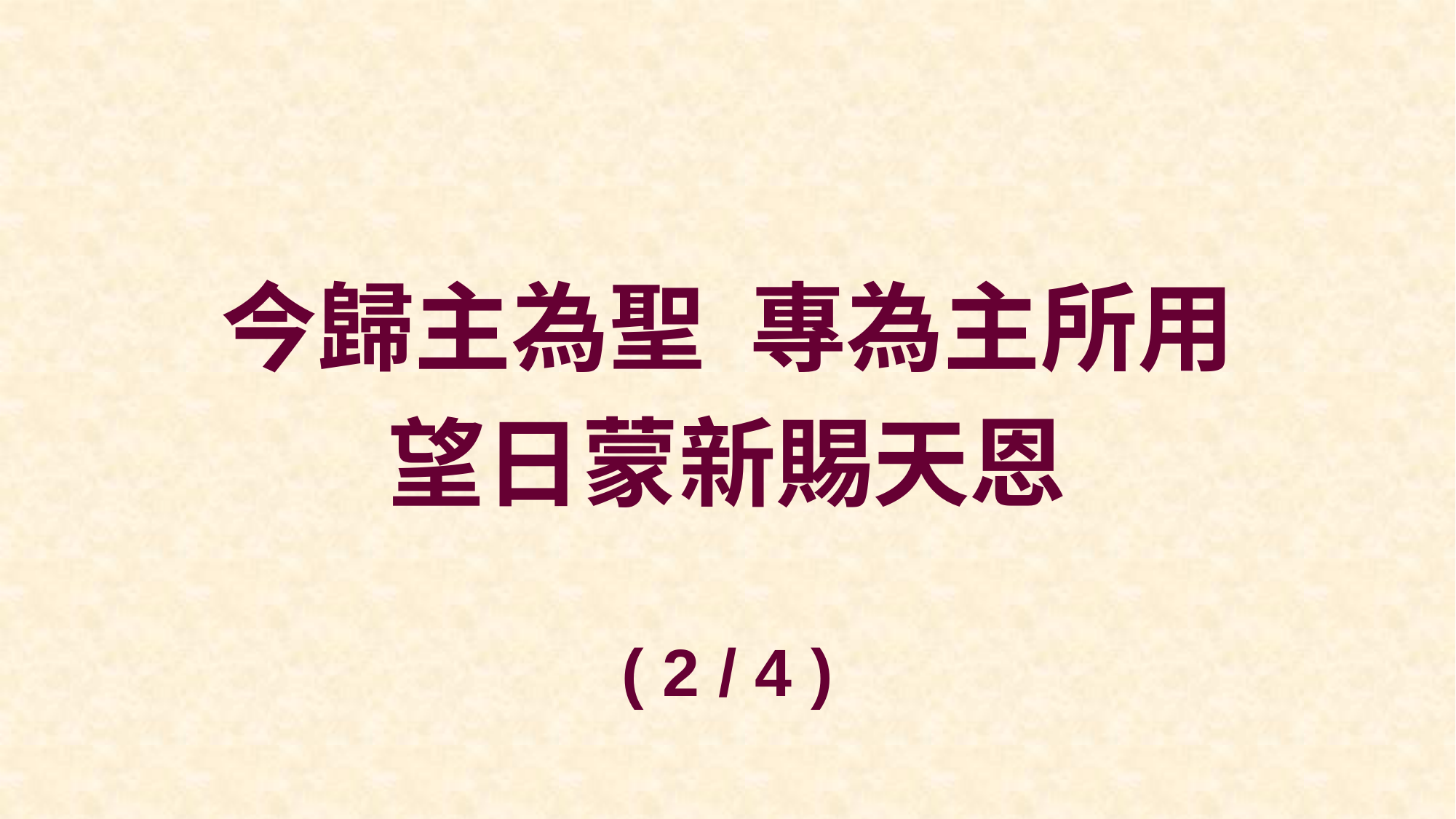

今歸主為聖  專為主所用
望日蒙新賜天恩
( 2 / 4 )